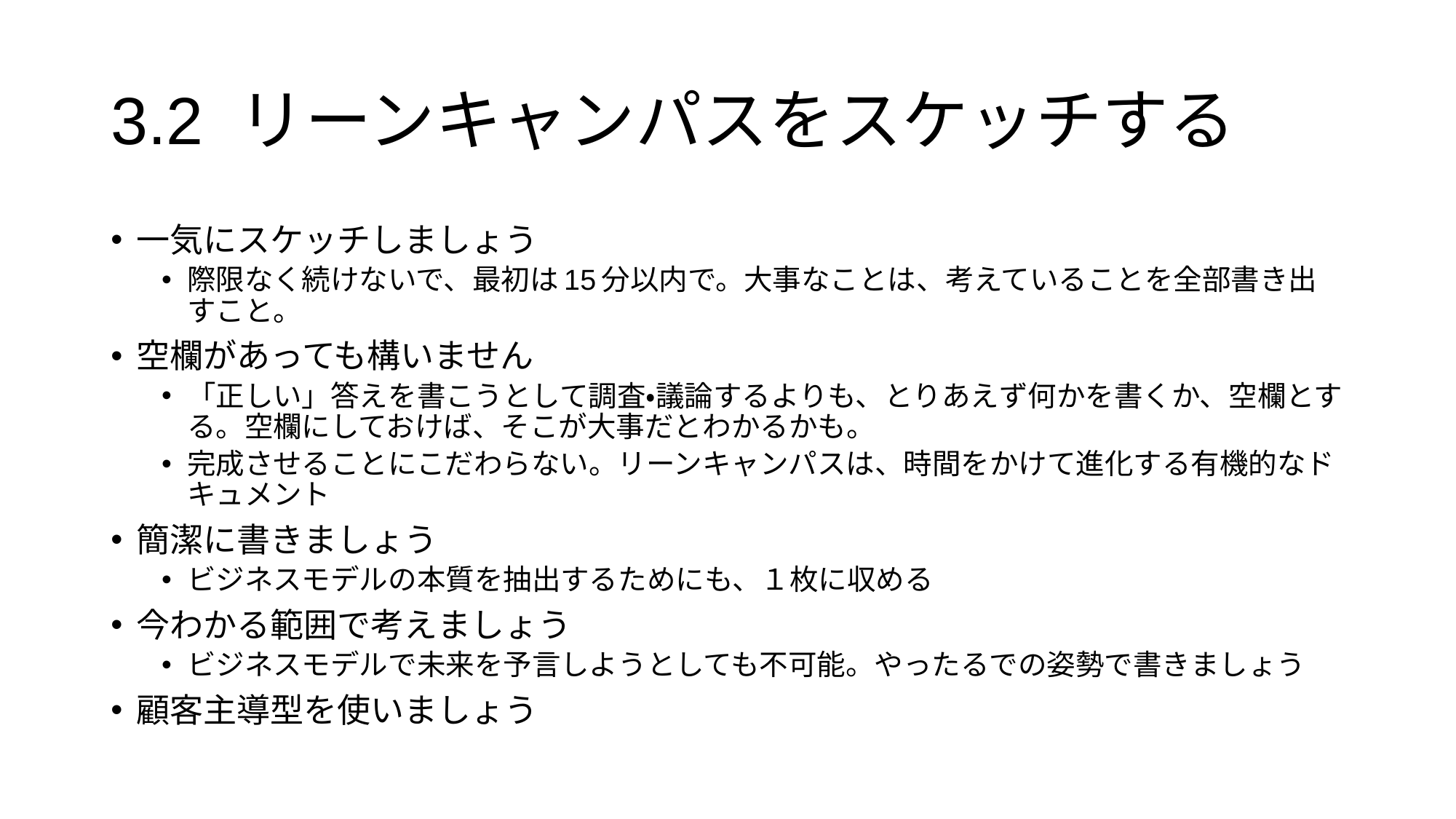

# 3.2 リーンキャンパスをスケッチする
一気にスケッチしましょう
際限なく続けないで、最初は15分以内で。大事なことは、考えていることを全部書き出すこと。
空欄があっても構いません
「正しい」答えを書こうとして調査・議論するよりも、とりあえず何かを書くか、空欄とする。空欄にしておけば、そこが大事だとわかるかも。
完成させることにこだわらない。リーンキャンパスは、時間をかけて進化する有機的なドキュメント
簡潔に書きましょう
ビジネスモデルの本質を抽出するためにも、１枚に収める
今わかる範囲で考えましょう
ビジネスモデルで未来を予言しようとしても不可能。やったるでの姿勢で書きましょう
顧客主導型を使いましょう